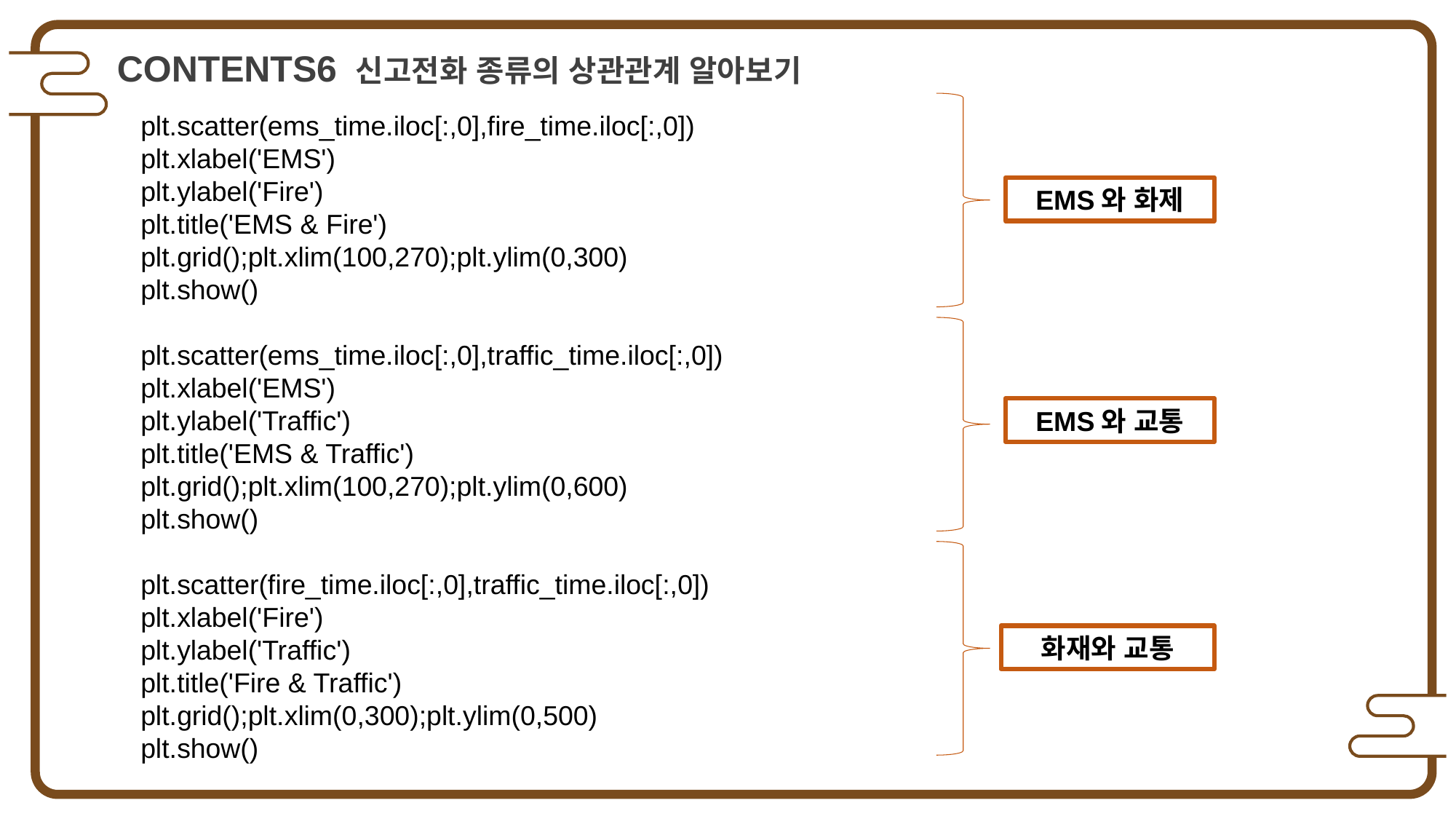

CONTENTS6 신고전화 종류의 상관관계 알아보기

plt.scatter(ems_time.iloc[:,0],fire_time.iloc[:,0])
plt.xlabel('EMS')
plt.ylabel('Fire')
plt.title('EMS & Fire')
plt.grid();plt.xlim(100,270);plt.ylim(0,300)
plt.show()

plt.scatter(ems_time.iloc[:,0],traffic_time.iloc[:,0])
plt.xlabel('EMS')
plt.ylabel('Traffic')
plt.title('EMS & Traffic')
plt.grid();plt.xlim(100,270);plt.ylim(0,600)
plt.show()

plt.scatter(fire_time.iloc[:,0],traffic_time.iloc[:,0])
plt.xlabel('Fire')
plt.ylabel('Traffic')
plt.title('Fire & Traffic')
plt.grid();plt.xlim(0,300);plt.ylim(0,500)
plt.show()
EMS와 화제

EMS와 교통

화재와 교통